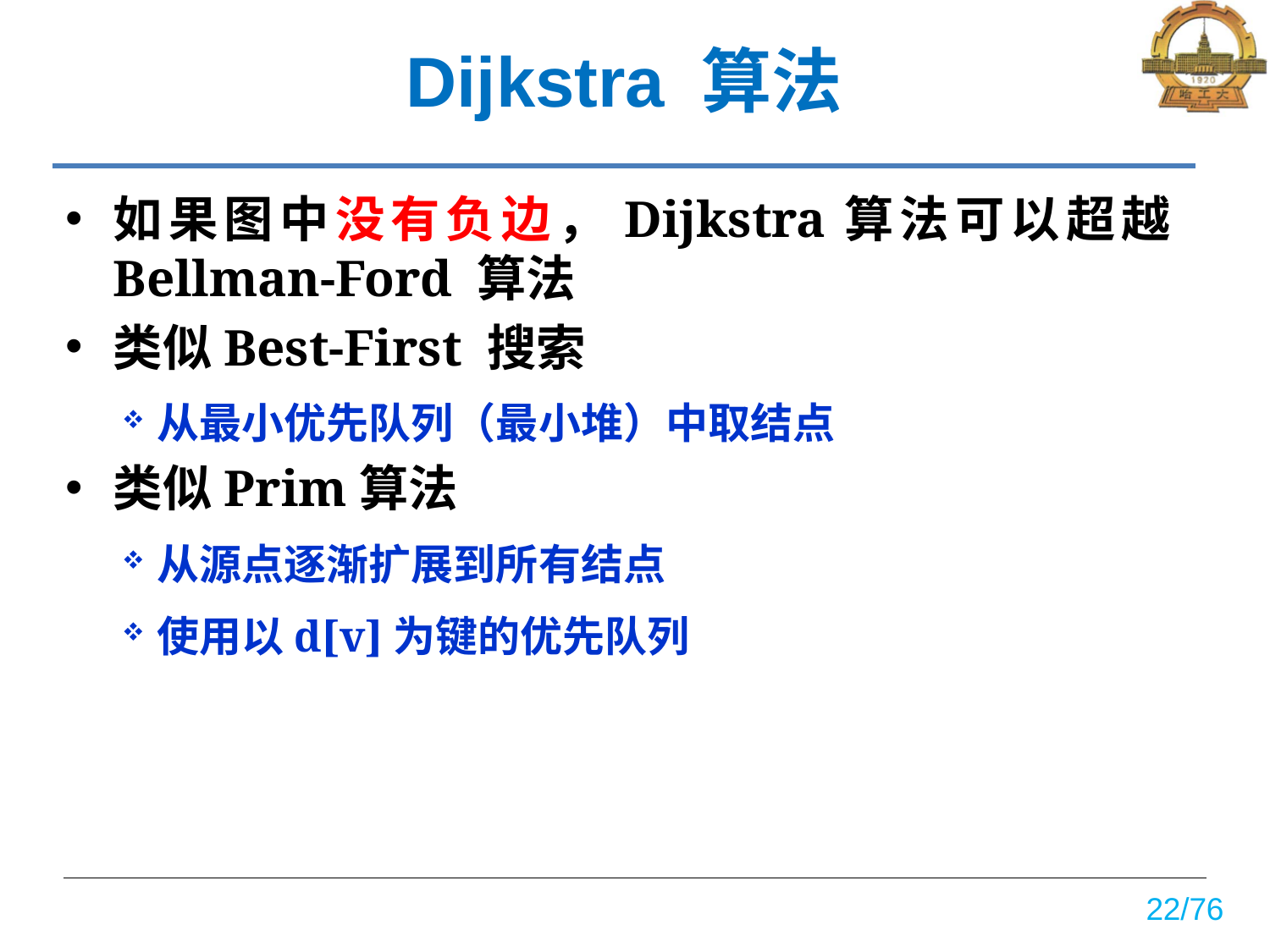

# Dijkstra 算法
如果图中没有负边，Dijkstra算法可以超越Bellman-Ford 算法
类似Best-First 搜索
从最小优先队列（最小堆）中取结点
类似Prim算法
从源点逐渐扩展到所有结点
使用以d[v]为键的优先队列